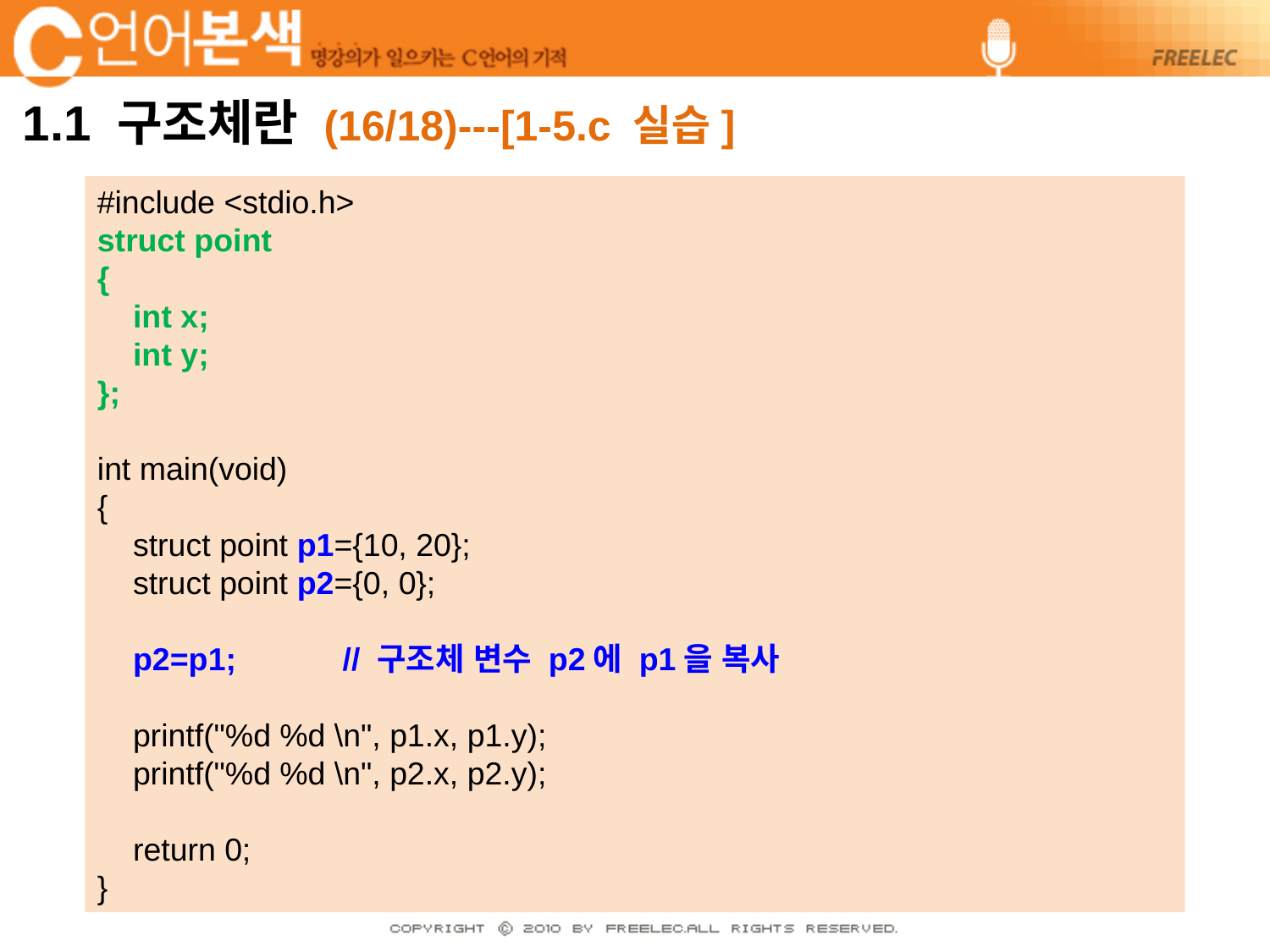

# 1.1 구조체란 (16/18)---[1-5.c 실습]
#include <stdio.h>
struct point
{
    int x;
    int y;
};

int main(void)
{
    struct point p1={10, 20};
    struct point p2={0, 0};

    p2=p1;            // 구조체 변수 p2에 p1을 복사

    printf("%d %d \n", p1.x, p1.y);
    printf("%d %d \n", p2.x, p2.y);

    return 0;
}